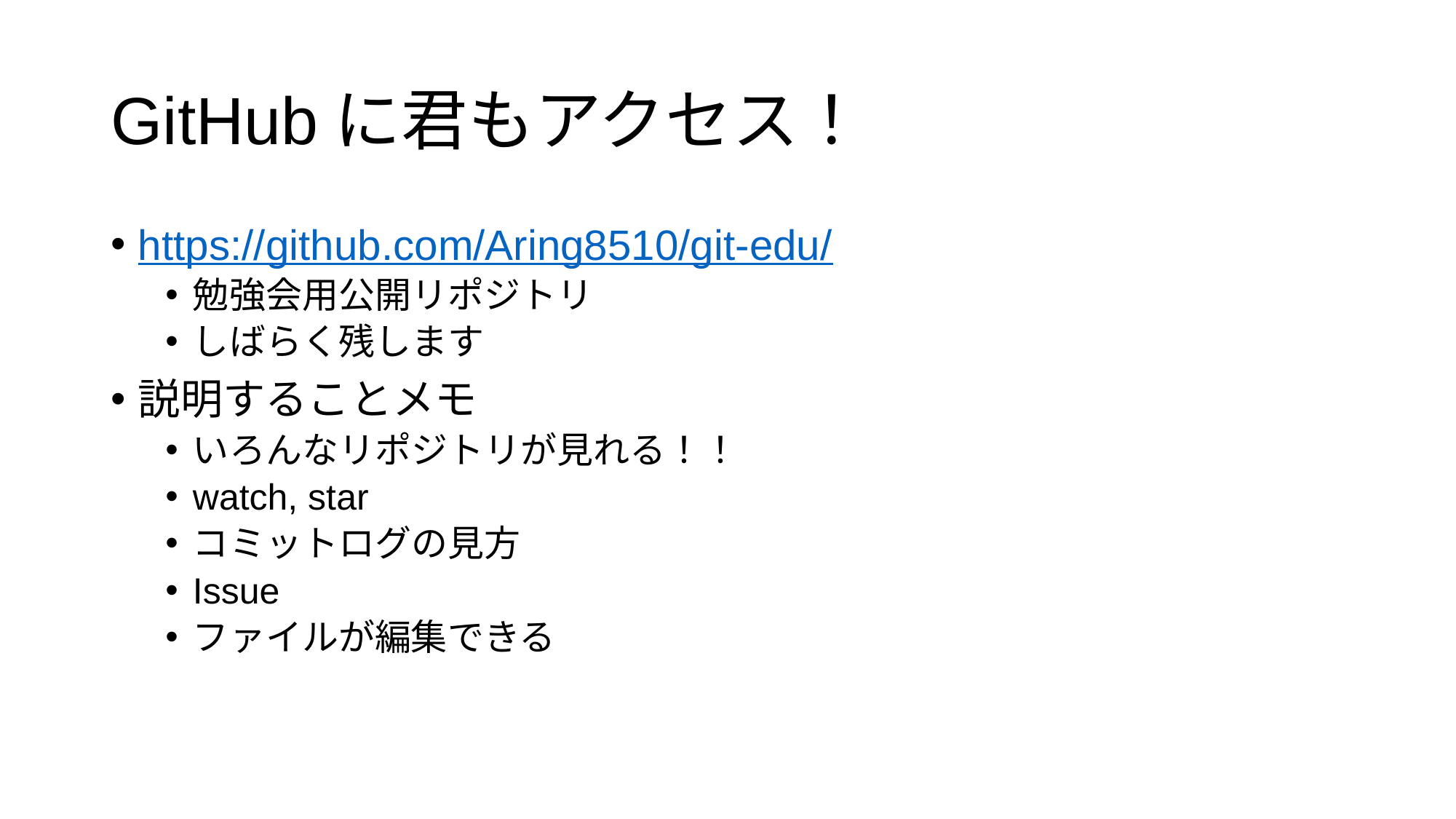

# GitHubに君もアクセス！
https://github.com/Aring8510/git-edu/
勉強会用公開リポジトリ
しばらく残します
説明することメモ
いろんなリポジトリが見れる！！
watch, star
コミットログの見方
Issue
ファイルが編集できる